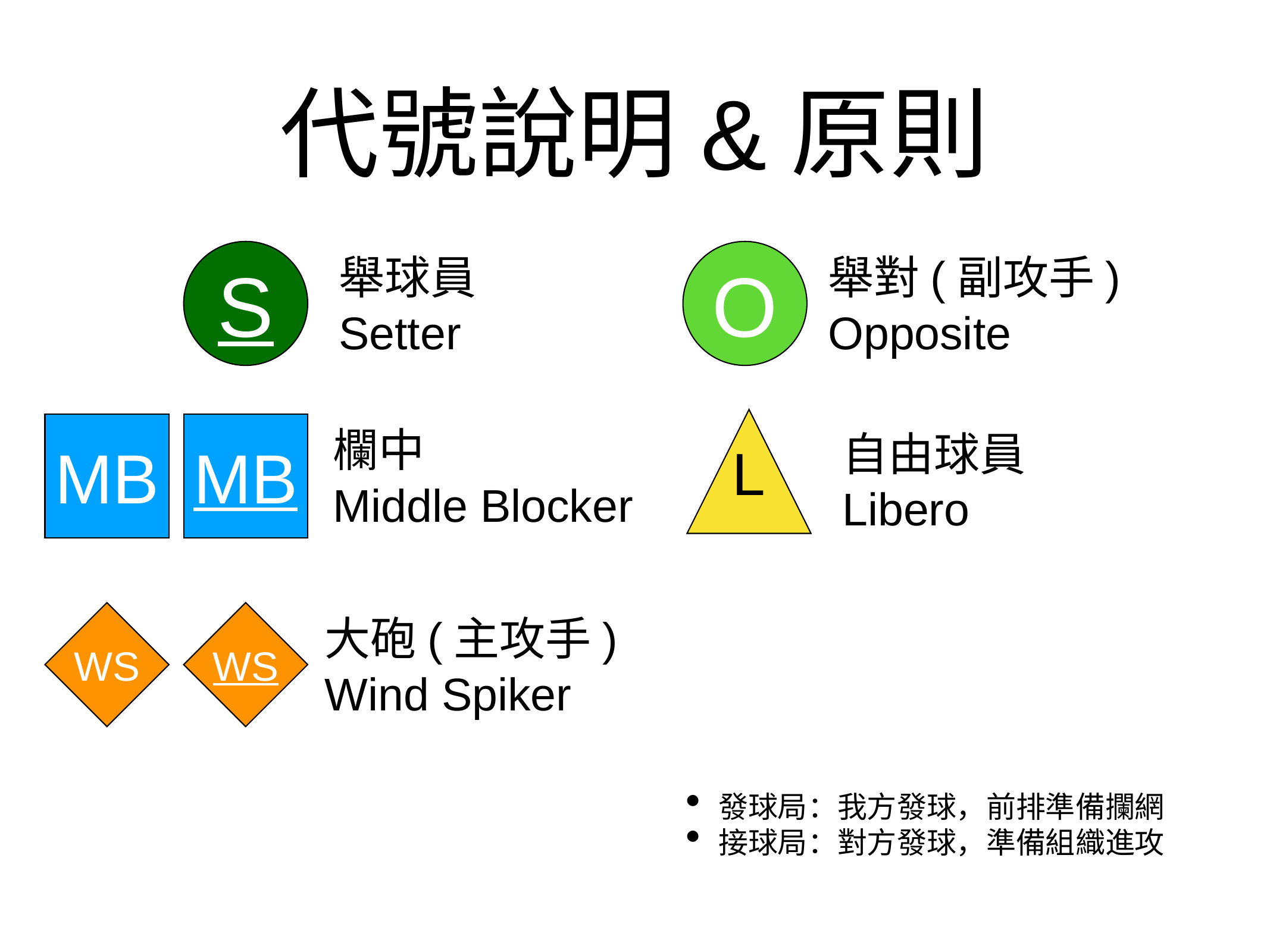

# 代號說明&原則
S
O
舉球員
Setter
舉對(副攻手)
Opposite
L
MB
MB
欄中
Middle Blocker
自由球員
Libero
WS
WS
大砲(主攻手)
Wind Spiker
發球局：我方發球，前排準備攔網
接球局：對方發球，準備組織進攻